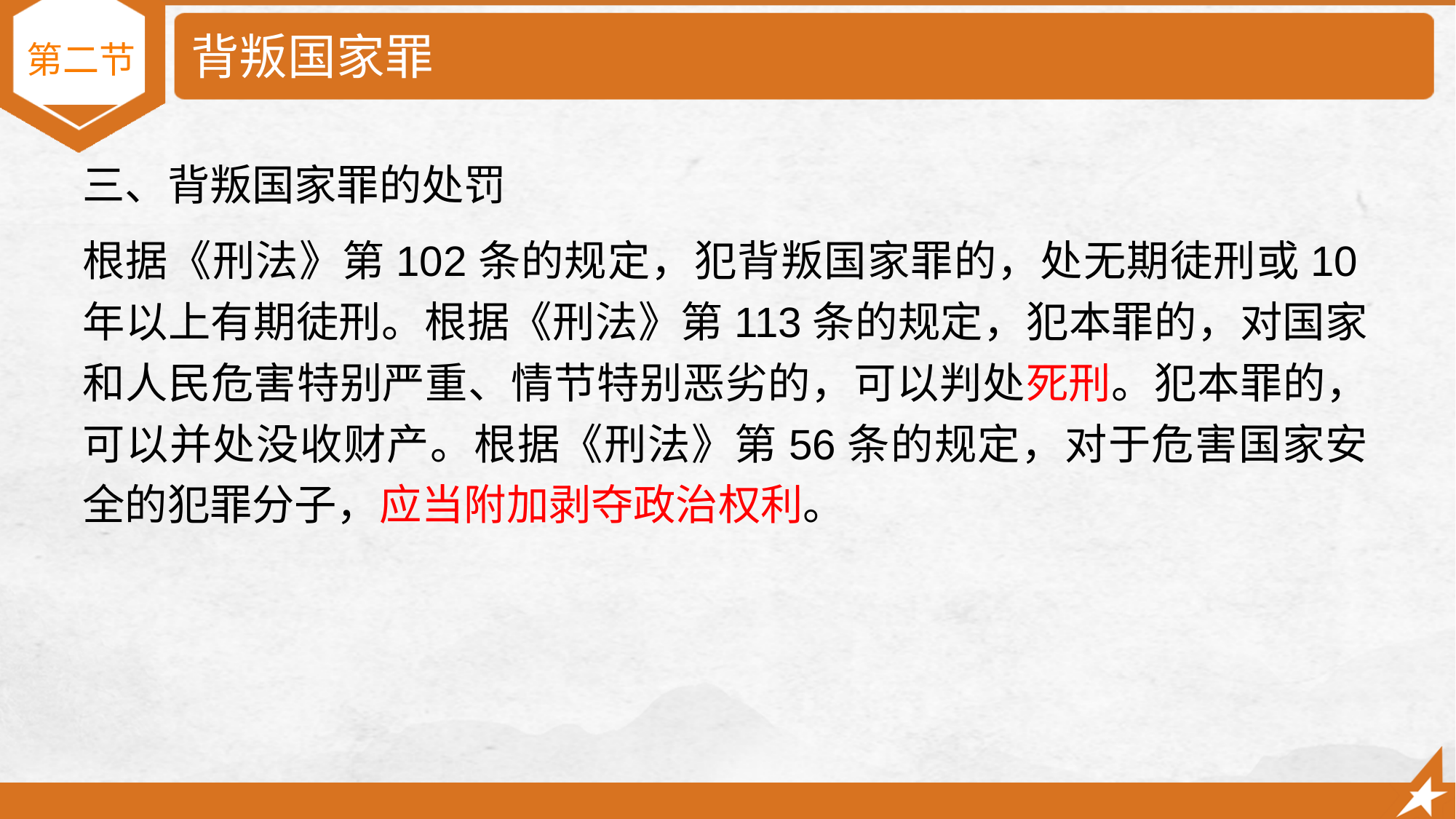

# 背叛国家罪
第二节
三、背叛国家罪的处罚
根据《刑法》第102条的规定，犯背叛国家罪的，处无期徒刑或10年以上有期徒刑。根据《刑法》第113条的规定，犯本罪的，对国家和人民危害特别严重、情节特别恶劣的，可以判处死刑。犯本罪的，可以并处没收财产。根据《刑法》第56条的规定，对于危害国家安全的犯罪分子，应当附加剥夺政治权利。